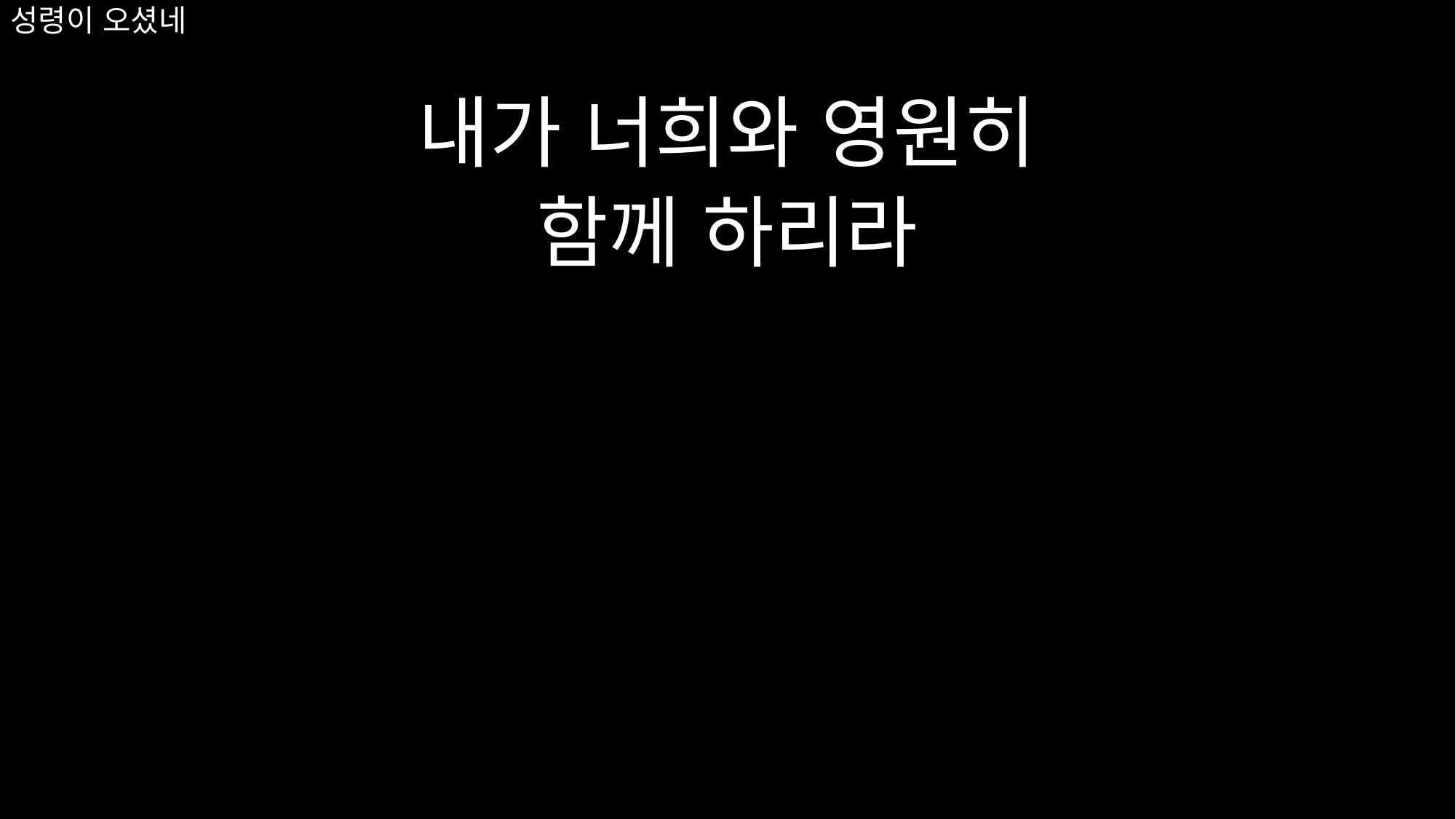

# 성령이 오셨네
내가 너희와 영원히
함께 하리라